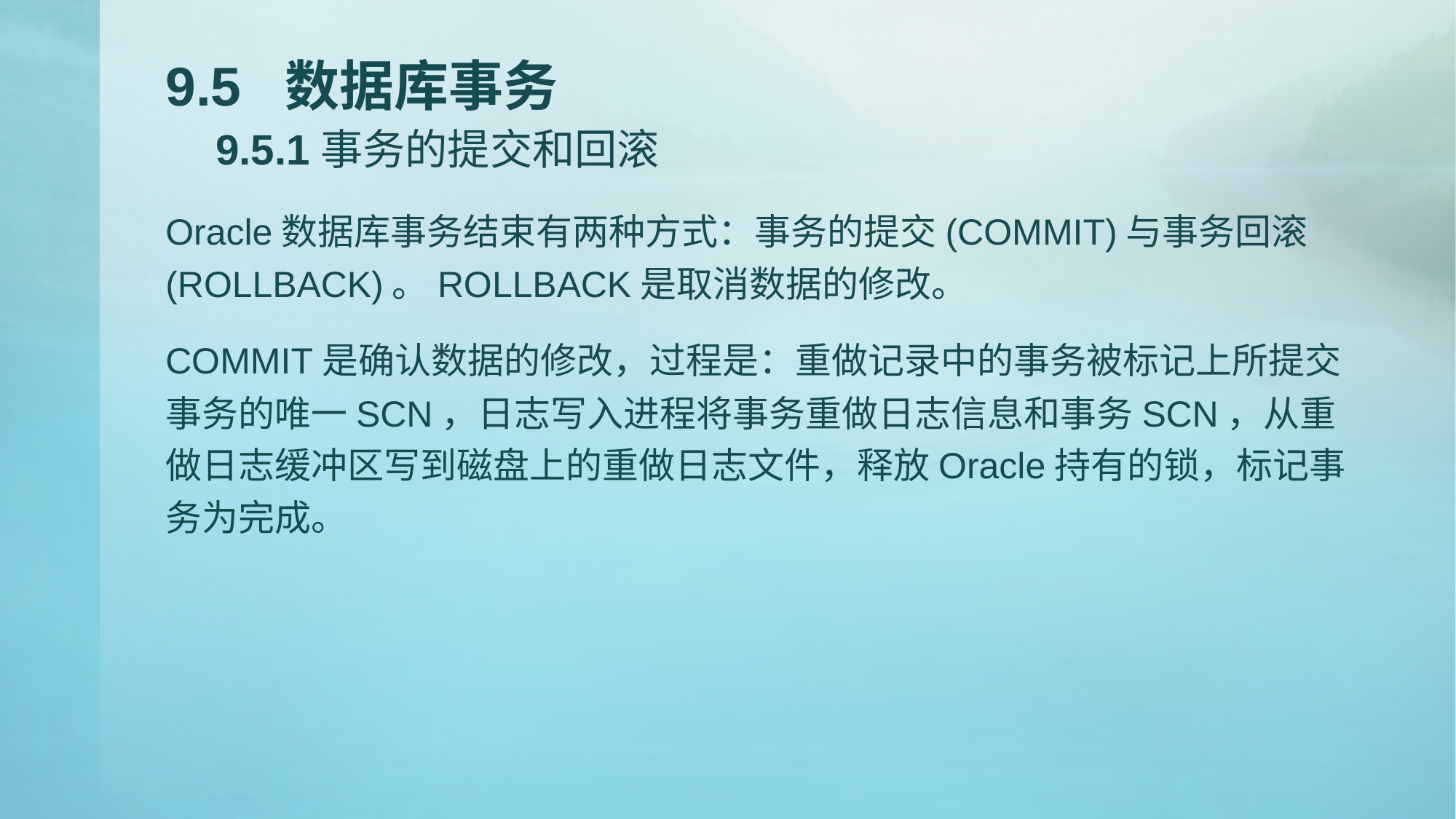

# 9.5  数据库事务 9.5.1事务的提交和回滚
Oracle数据库事务结束有两种方式：事务的提交(COMMIT)与事务回滚(ROLLBACK)。ROLLBACK是取消数据的修改。
COMMIT是确认数据的修改，过程是：重做记录中的事务被标记上所提交事务的唯一SCN，日志写入进程将事务重做日志信息和事务SCN，从重做日志缓冲区写到磁盘上的重做日志文件，释放Oracle持有的锁，标记事务为完成。